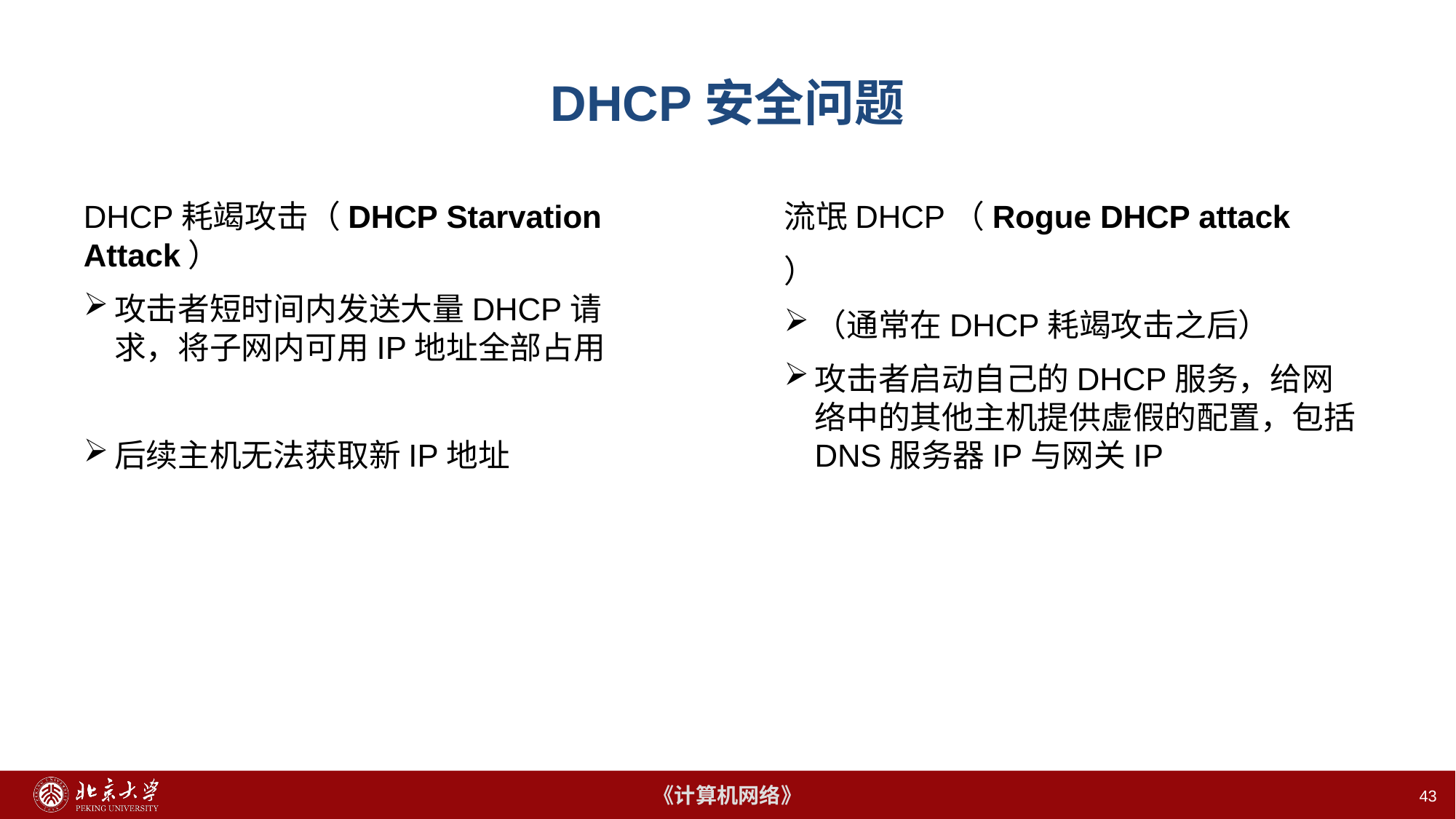

# DHCP安全问题
DHCP耗竭攻击（DHCP Starvation Attack）
攻击者短时间内发送大量DHCP请求，将子网内可用IP地址全部占用

后续主机无法获取新IP地址
流氓DHCP（Rogue DHCP attack
）
（通常在DHCP耗竭攻击之后）
攻击者启动自己的DHCP服务，给网络中的其他主机提供虚假的配置，包括DNS服务器IP与网关IP
43